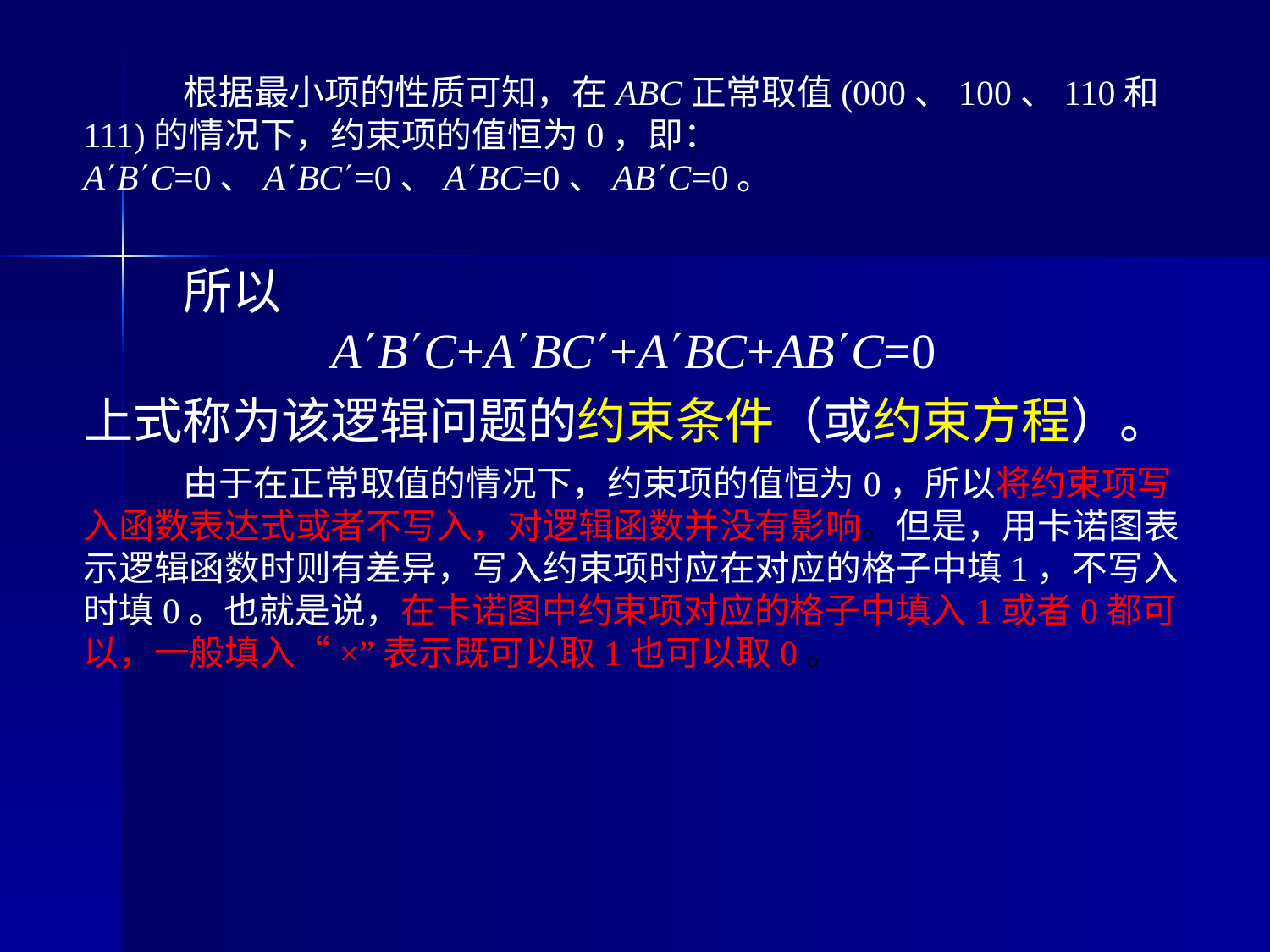

根据最小项的性质可知，在ABC正常取值(000、100、110和111)的情况下，约束项的值恒为0，即： A′B′C=0、A′BC′=0、A′BC=0、AB′C=0。
所以
A′B′C+A′BC′+A′BC+AB′C=0
上式称为该逻辑问题的约束条件（或约束方程）。
由于在正常取值的情况下，约束项的值恒为0，所以将约束项写入函数表达式或者不写入，对逻辑函数并没有影响。但是，用卡诺图表示逻辑函数时则有差异，写入约束项时应在对应的格子中填1，不写入时填0。也就是说，在卡诺图中约束项对应的格子中填入1或者0都可以，一般填入“×”表示既可以取1也可以取0。